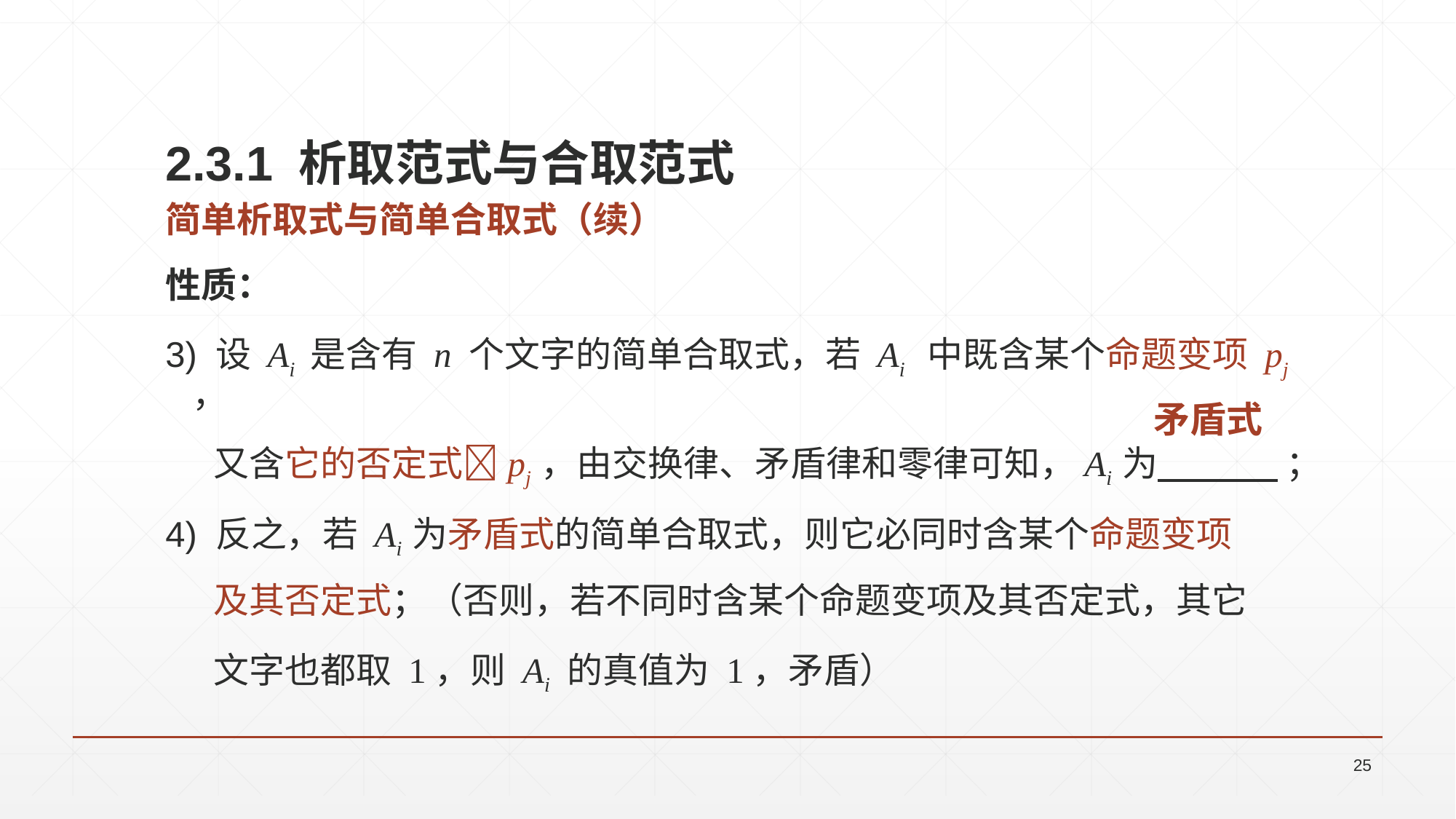

2.3.1 析取范式与合取范式
简单析取式与简单合取式（续）
性质：
3) 设 Ai  是含有 n 个文字的简单合取式，若 Ai  中既含某个命题变项 pj ，
     又含它的否定式¬pj ，由交换律、矛盾律和零律可知，Ai 为                ；
4) 反之，若 Ai 为矛盾式的简单合取式，则它必同时含某个命题变项
     及其否定式；（否则，若不同时含某个命题变项及其否定式，其它
     文字也都取 1，则 Ai 的真值为 1，矛盾）

矛盾式
25